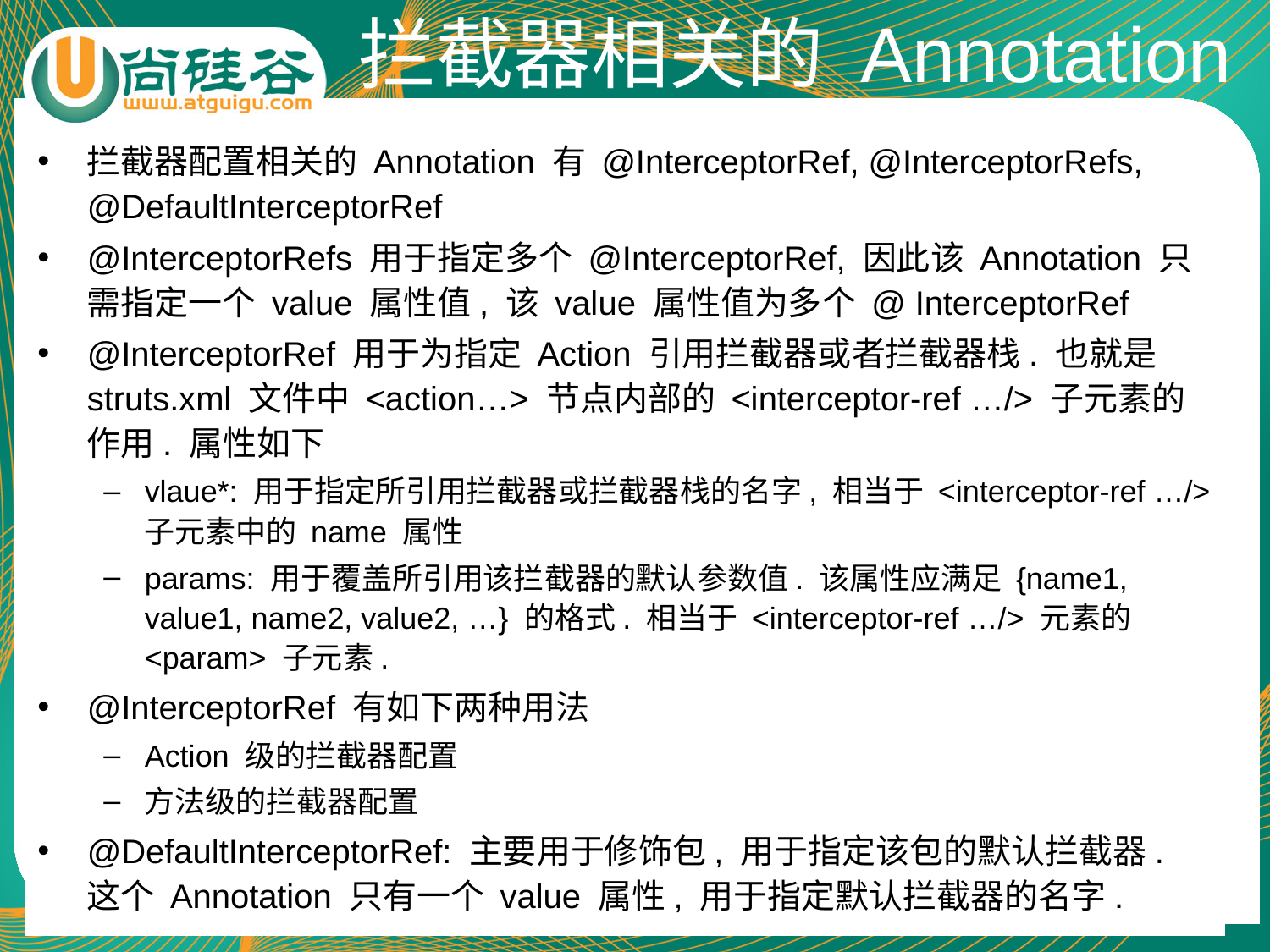

# 拦截器相关的 Annotation
拦截器配置相关的 Annotation 有 @InterceptorRef, @InterceptorRefs, @DefaultInterceptorRef
@InterceptorRefs 用于指定多个 @InterceptorRef, 因此该 Annotation 只需指定一个 value 属性值, 该 value 属性值为多个 @ InterceptorRef
@InterceptorRef 用于为指定 Action 引用拦截器或者拦截器栈. 也就是 struts.xml 文件中 <action…> 节点内部的 <interceptor-ref …/> 子元素的作用. 属性如下
vlaue*: 用于指定所引用拦截器或拦截器栈的名字, 相当于 <interceptor-ref …/> 子元素中的 name 属性
params: 用于覆盖所引用该拦截器的默认参数值. 该属性应满足 {name1, value1, name2, value2, …} 的格式. 相当于 <interceptor-ref …/> 元素的 <param> 子元素.
@InterceptorRef 有如下两种用法
Action 级的拦截器配置
方法级的拦截器配置
@DefaultInterceptorRef: 主要用于修饰包, 用于指定该包的默认拦截器. 这个 Annotation 只有一个 value 属性, 用于指定默认拦截器的名字.